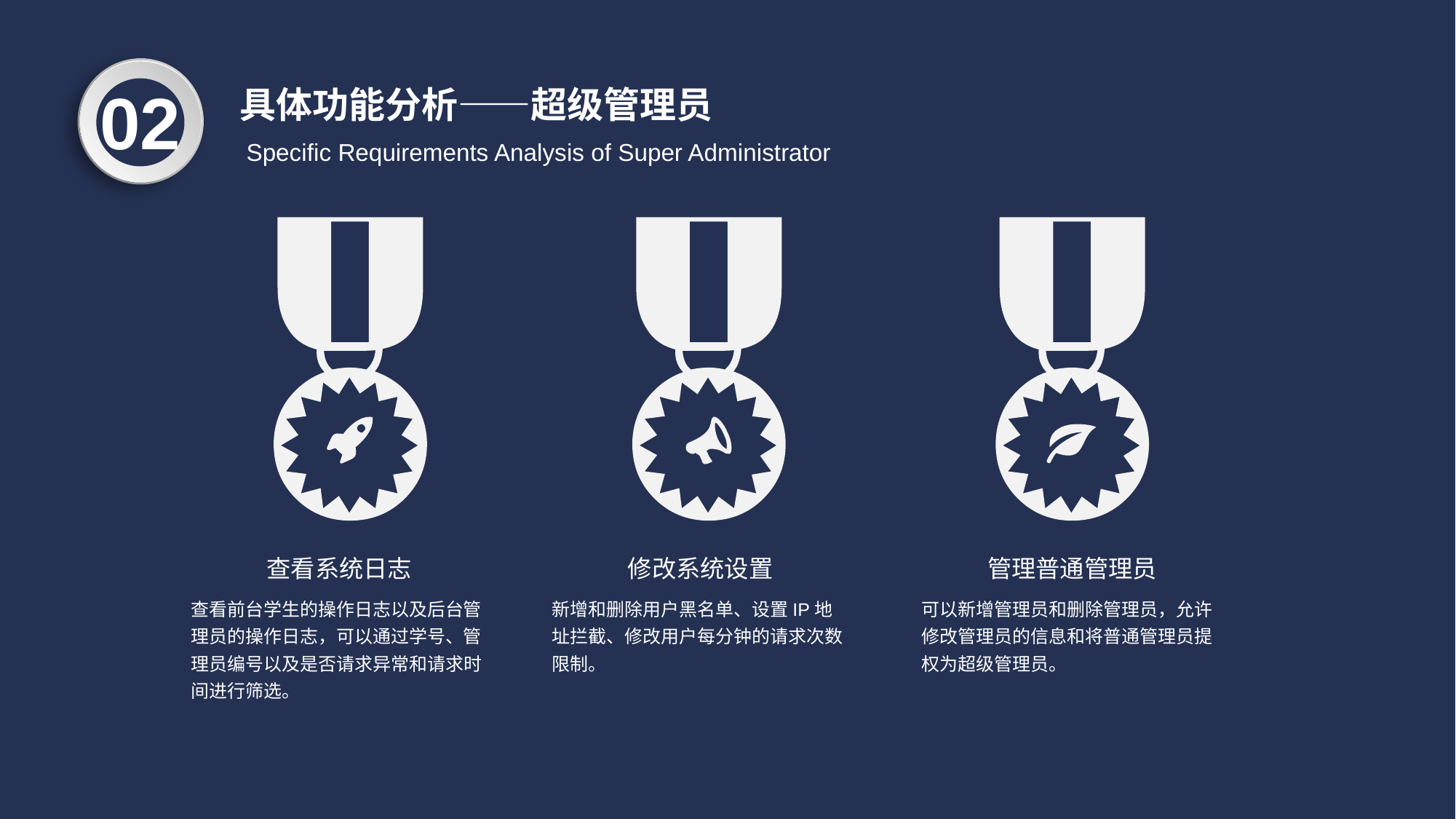

02
具体功能分析——超级管理员
 Specific Requirements Analysis of Super Administrator

管理普通管理员
查看系统日志
修改系统设置
新增和删除用户黑名单、设置IP地址拦截、修改用户每分钟的请求次数限制。
可以新增管理员和删除管理员，允许修改管理员的信息和将普通管理员提权为超级管理员。
查看前台学生的操作日志以及后台管理员的操作日志，可以通过学号、管理员编号以及是否请求异常和请求时间进行筛选。